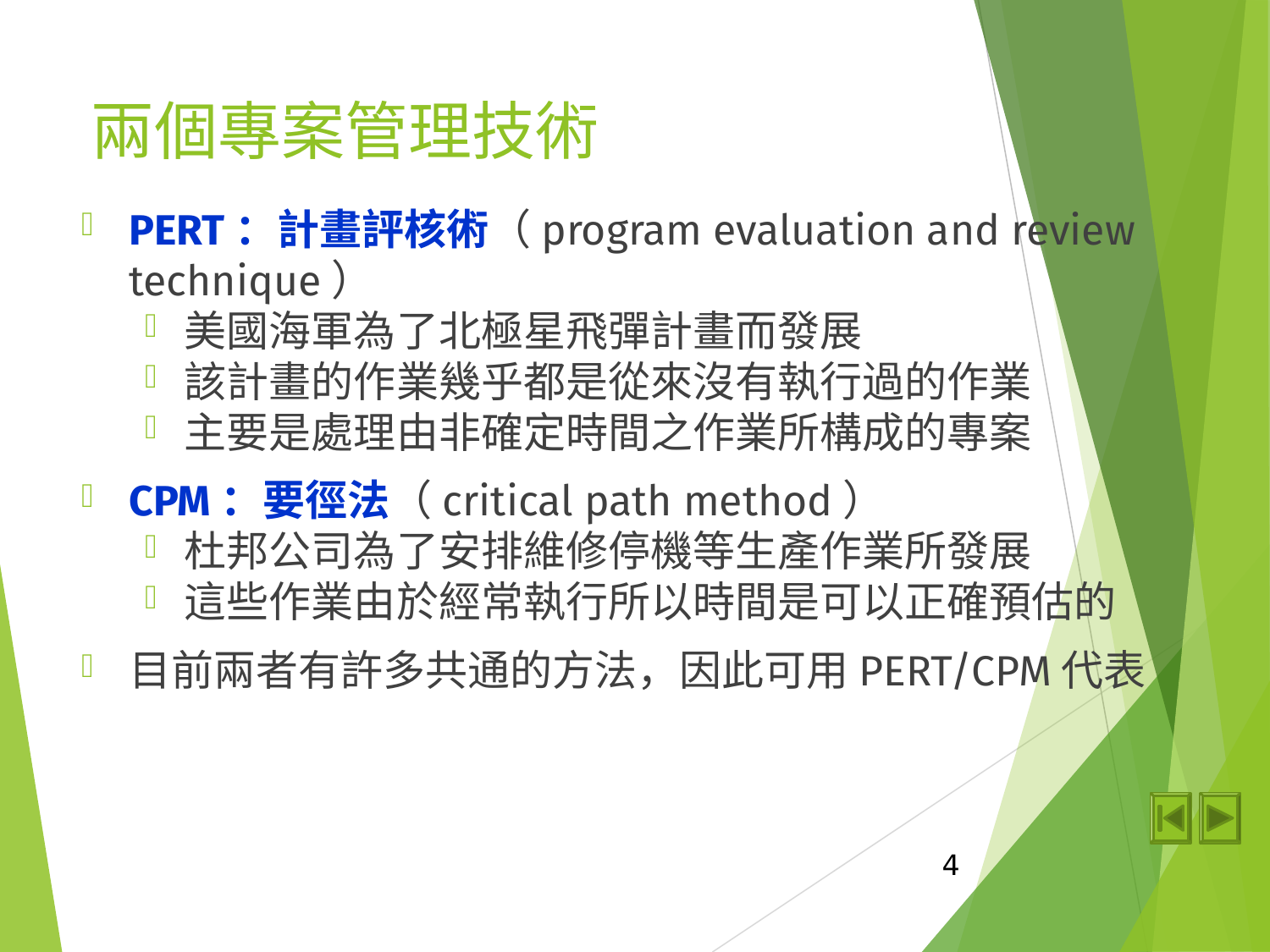

兩個專案管理技術
PERT：計畫評核術（program evaluation and review technique）
美國海軍為了北極星飛彈計畫而發展
該計畫的作業幾乎都是從來沒有執行過的作業
主要是處理由非確定時間之作業所構成的專案
CPM：要徑法（critical path method）
杜邦公司為了安排維修停機等生產作業所發展
這些作業由於經常執行所以時間是可以正確預估的
目前兩者有許多共通的方法，因此可用PERT/CPM代表

4